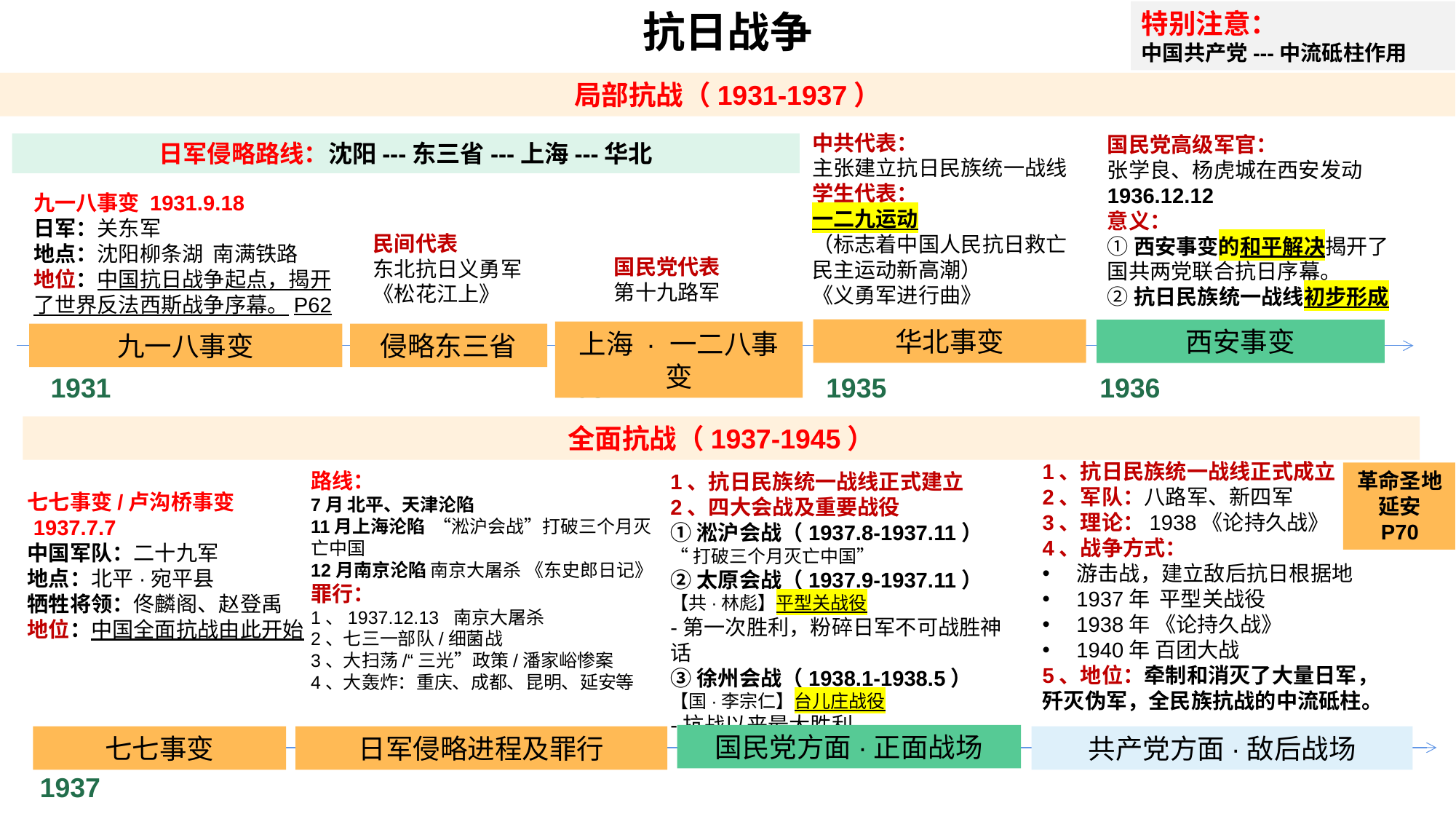

抗日战争
特别注意：
中国共产党---中流砥柱作用
局部抗战（1931-1937）
中共代表：
主张建立抗日民族统一战线
学生代表：
一二九运动
（标志着中国人民抗日救亡民主运动新高潮）
《义勇军进行曲》
国民党高级军官：
张学良、杨虎城在西安发动
1936.12.12
意义：
①西安事变的和平解决揭开了国共两党联合抗日序幕。
②抗日民族统一战线初步形成
日军侵略路线：沈阳---东三省---上海---华北
九一八事变 1931.9.18
日军：关东军
地点：沈阳柳条湖  南满铁路
地位：中国抗日战争起点，揭开了世界反法西斯战争序幕。P62
民间代表
东北抗日义勇军
《松花江上》
国民党代表
第十九路军
华北事变
西安事变
上海 · 一二八事变
九一八事变
侵略东三省
1931                                                           1932                           1935                            1936
全面抗战（1937-1945）
1、抗日民族统一战线正式成立
2、军队：八路军、新四军
3、理论：1938《论持久战》
4、战争方式：
游击战，建立敌后抗日根据地
1937年  平型关战役
1938年 《论持久战》
1940年 百团大战
5、地位：牵制和消灭了大量日军，歼灭伪军，全民族抗战的中流砥柱。

路线：
7月 北平、天津沦陷
11月上海沦陷  “淞沪会战”打破三个月灭亡中国
12月南京沦陷 南京大屠杀 《东史郎日记》
罪行：
1、1937.12.13  南京大屠杀
2、七三一部队/细菌战
3、大扫荡/“三光”政策/潘家峪惨案
4、大轰炸：重庆、成都、昆明、延安等
革命圣地延安
P70
1、抗日民族统一战线正式建立
2、四大会战及重要战役
①淞沪会战（1937.8-1937.11）
“打破三个月灭亡中国”
②太原会战（1937.9-1937.11）
【共·林彪】平型关战役
-第一次胜利，粉碎日军不可战胜神话
③徐州会战（1938.1-1938.5）
【国·李宗仁】台儿庄战役
-抗战以来最大胜利
七七事变/卢沟桥事变
 1937.7.7
中国军队：二十九军
地点：北平·宛平县
牺牲将领：佟麟阁、赵登禹
地位：中国全面抗战由此开始
国民党方面·正面战场
七七事变
日军侵略进程及罪行
共产党方面·敌后战场
1937